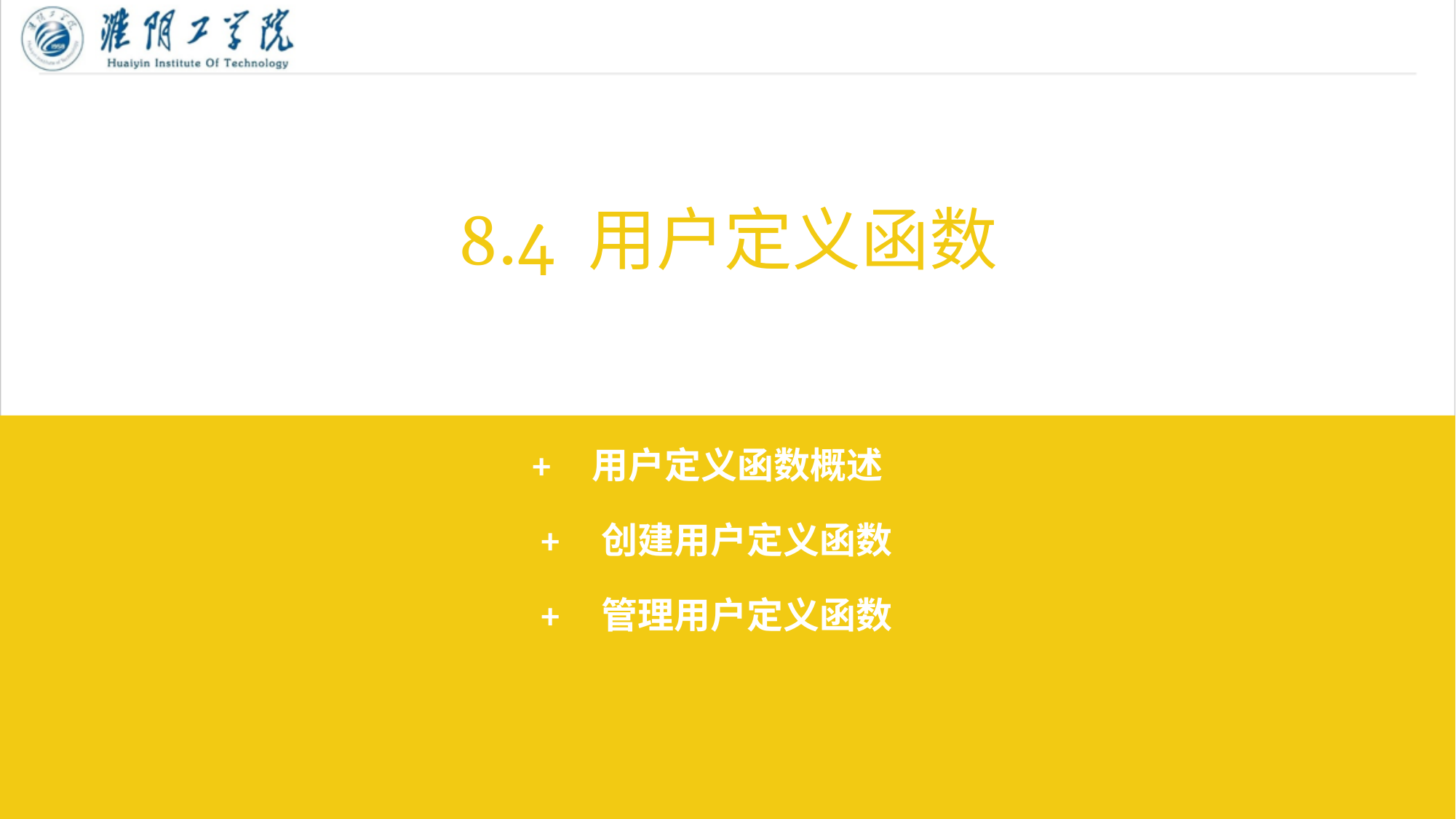

8.4 用户定义函数

   +    用户定义函数概述
+    创建用户定义函数
+    管理用户定义函数
7